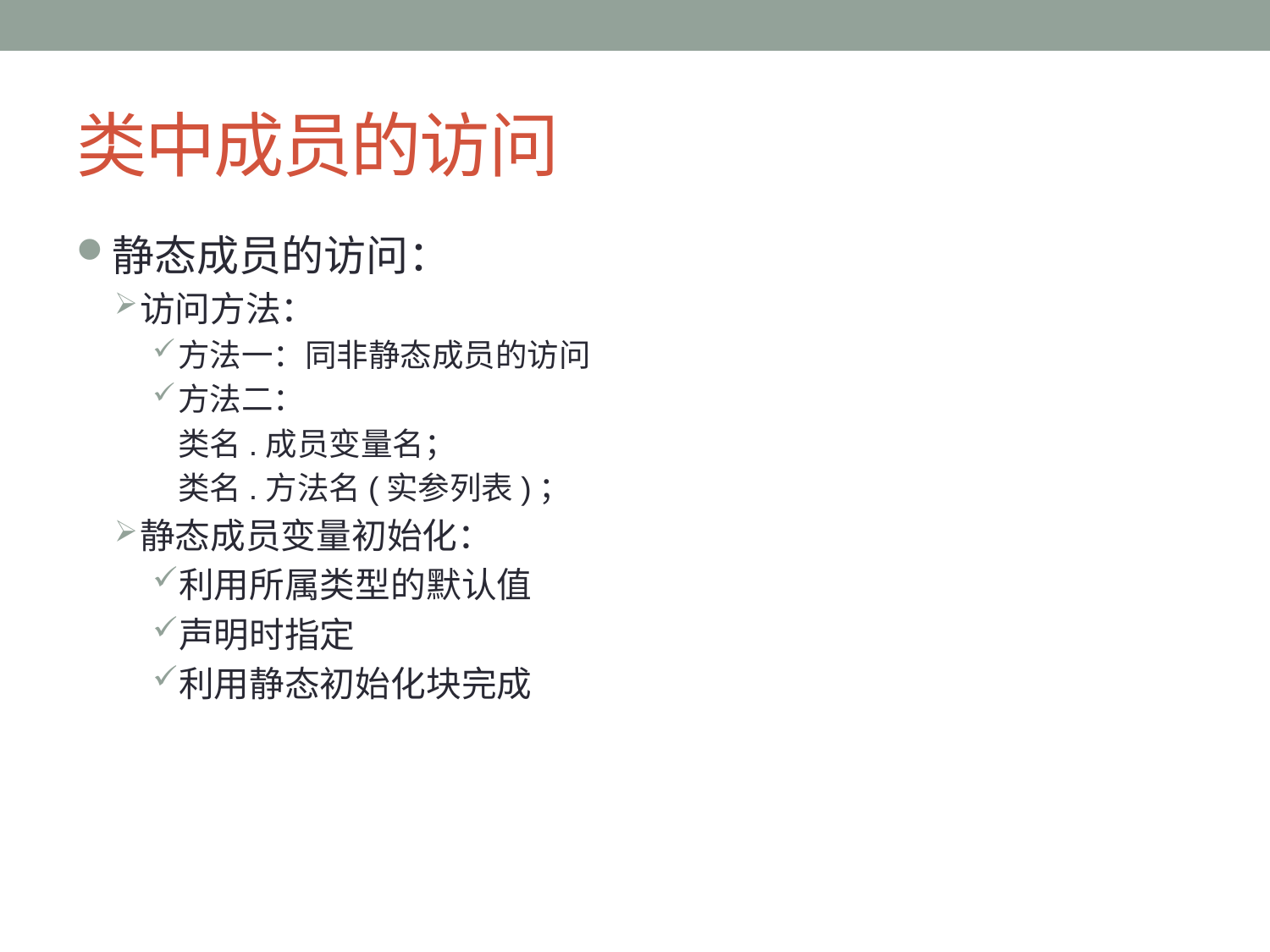

# 类中成员的访问
静态成员的访问：
访问方法：
方法一：同非静态成员的访问
方法二：
	类名.成员变量名；
	类名.方法名(实参列表)；
静态成员变量初始化：
利用所属类型的默认值
声明时指定
利用静态初始化块完成